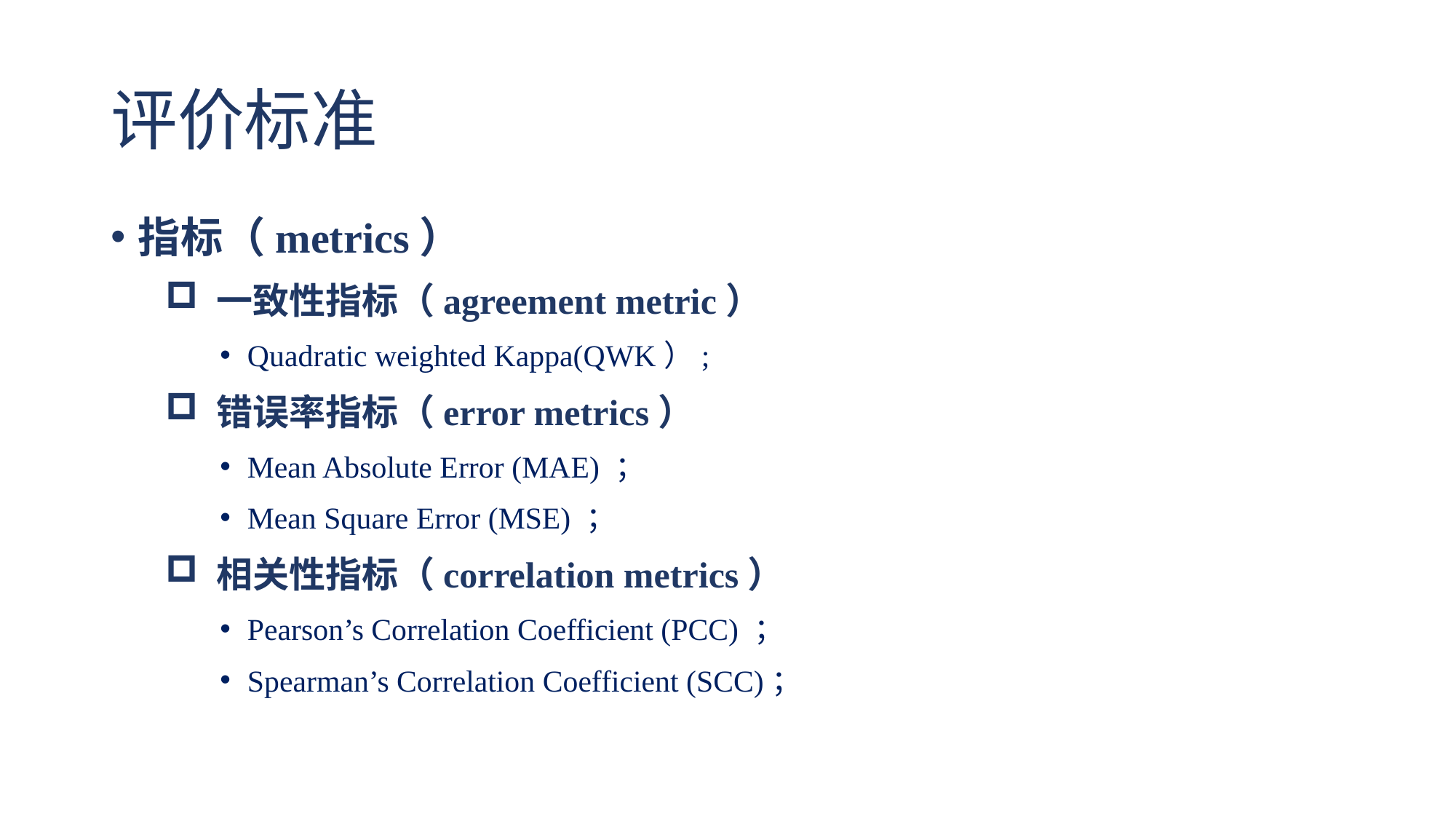

# 评价标准
指标（metrics）
 一致性指标（agreement metric）
Quadratic weighted Kappa(QWK）;
 错误率指标（error metrics）
Mean Absolute Error (MAE) ；
Mean Square Error (MSE) ；
 相关性指标（correlation metrics）
Pearson’s Correlation Coefficient (PCC) ；
Spearman’s Correlation Coefficient (SCC)；